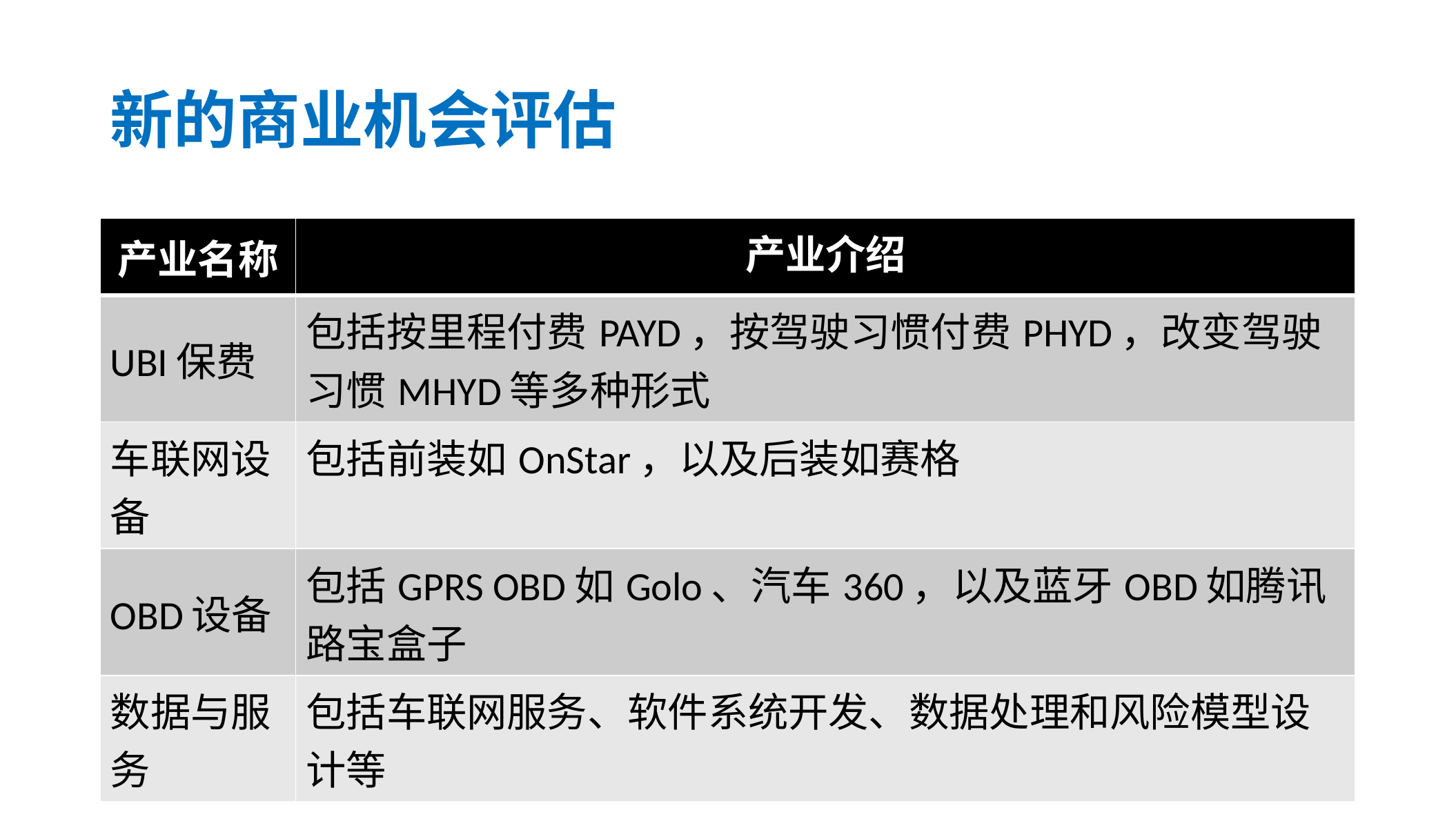

# 新的商业机会评估
| 产业名称 | 产业介绍 |
| --- | --- |
| UBI保费 | 包括按里程付费PAYD，按驾驶习惯付费PHYD，改变驾驶习惯MHYD等多种形式 |
| 车联网设备 | 包括前装如OnStar，以及后装如赛格 |
| OBD设备 | 包括GPRS OBD如Golo、汽车360，以及蓝牙OBD如腾讯路宝盒子 |
| 数据与服务 | 包括车联网服务、软件系统开发、数据处理和风险模型设计等 |